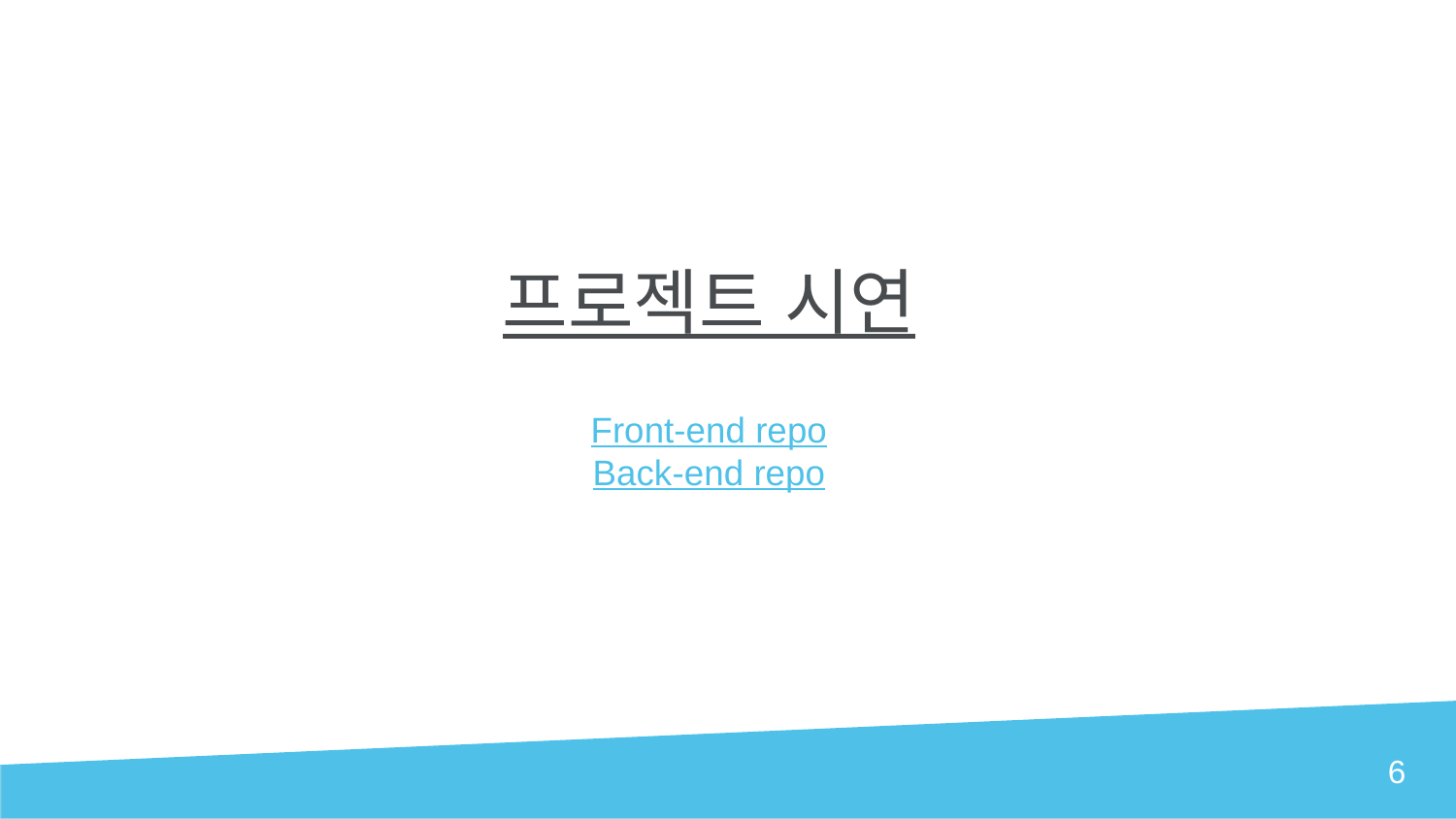

# 프로젝트 시연 Front-end repo Back-end repo
6